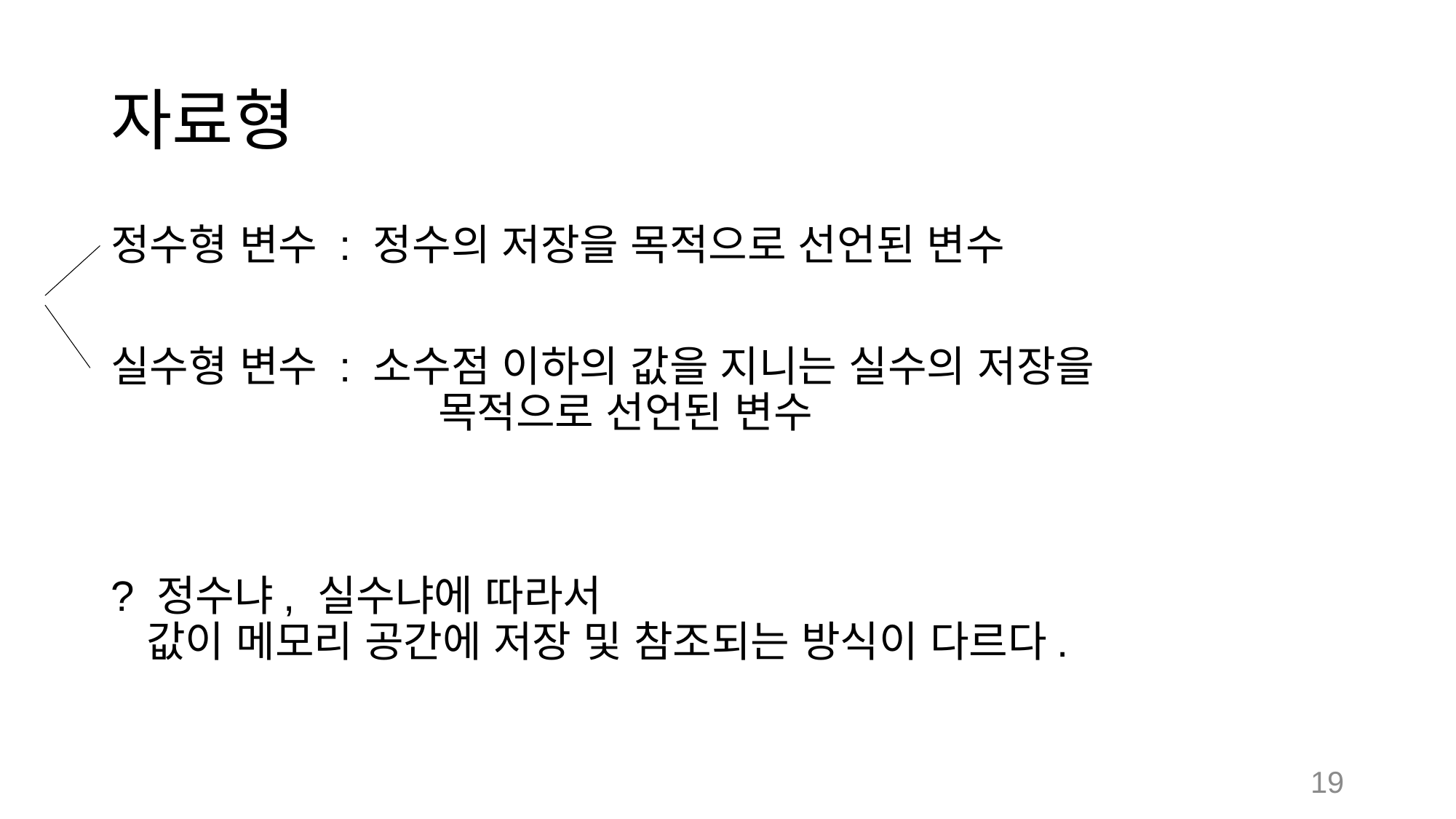

# 자료형
정수형 변수 : 정수의 저장을 목적으로 선언된 변수

실수형 변수 : 소수점 이하의 값을 지니는 실수의 저장을
			목적으로 선언된 변수

? 정수냐, 실수냐에 따라서
   값이 메모리 공간에 저장 및 참조되는 방식이 다르다.
19